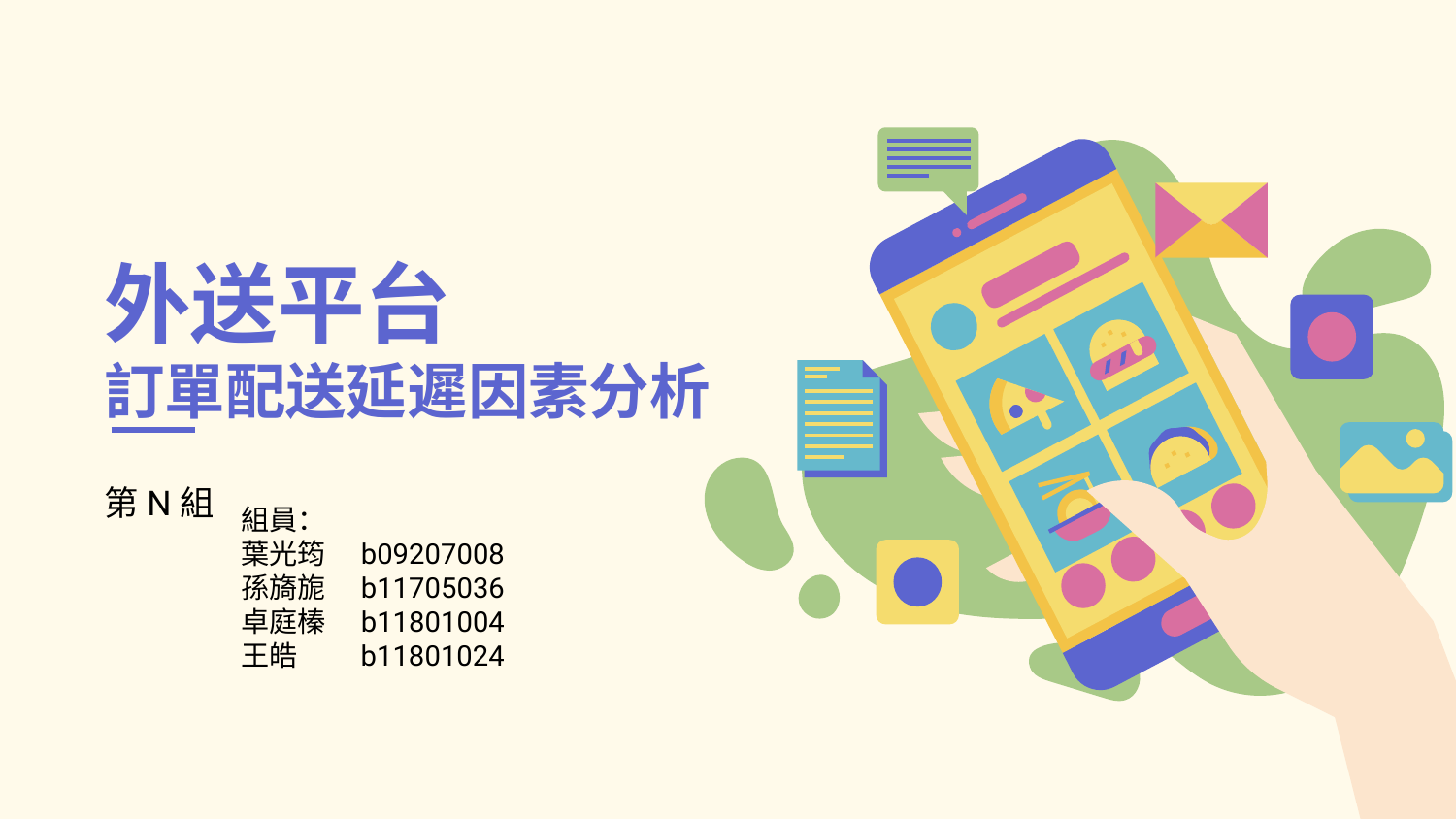

# 外送平台
訂單配送延遲因素分析
第N組

組員：
葉光筠    b09207008
孫旖旎    b11705036
卓庭榛    b11801004
王皓        b11801024